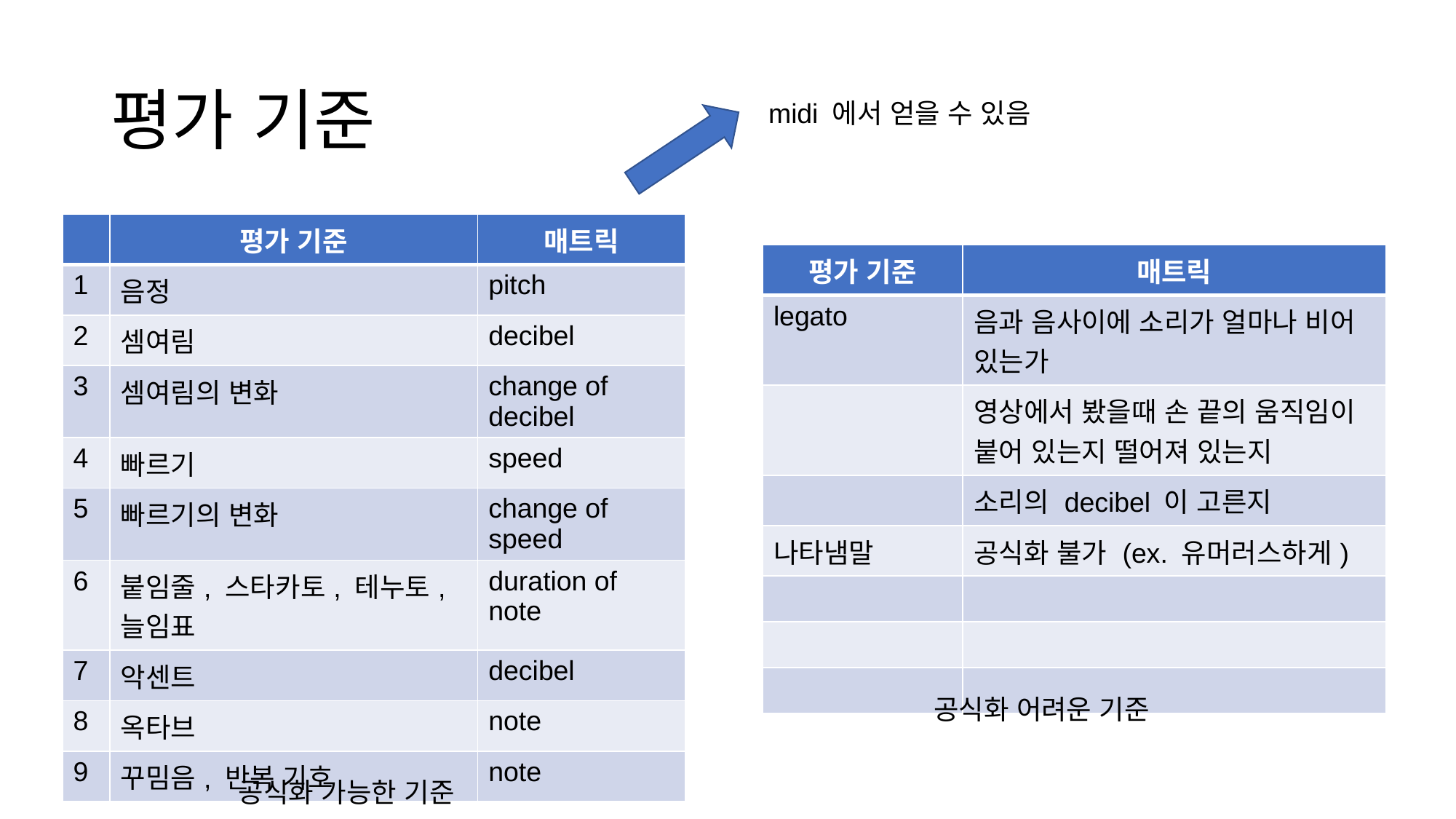

# 평가 기준
midi 에서 얻을 수 있음

|  | 평가 기준 | 매트릭 |
| --- | --- | --- |
| 1 | 음정 | pitch |
| 2 | 셈여림 | decibel |
| 3 | 셈여림의 변화 | change of decibel |
| 4 | 빠르기 | speed |
| 5 | 빠르기의 변화 | change of speed |
| 6 | 붙임줄, 스타카토, 테누토, 늘임표 | duration of note |
| 7 | 악센트 | decibel |
| 8 | 옥타브 | note |
| 9 | 꾸밈음, 반복 기호 | note |
| 평가 기준 | 매트릭 |
| --- | --- |
| legato | 음과 음사이에 소리가 얼마나 비어 있는가 |
|  | 영상에서 봤을때 손 끝의 움직임이 붙어 있는지 떨어져 있는지 |
|  | 소리의 decibel 이 고른지 |
| 나타냄말 | 공식화 불가 (ex. 유머러스하게) |
|  |  |
|  |  |
|  |  |
공식화 어려운 기준
공식화 가능한 기준